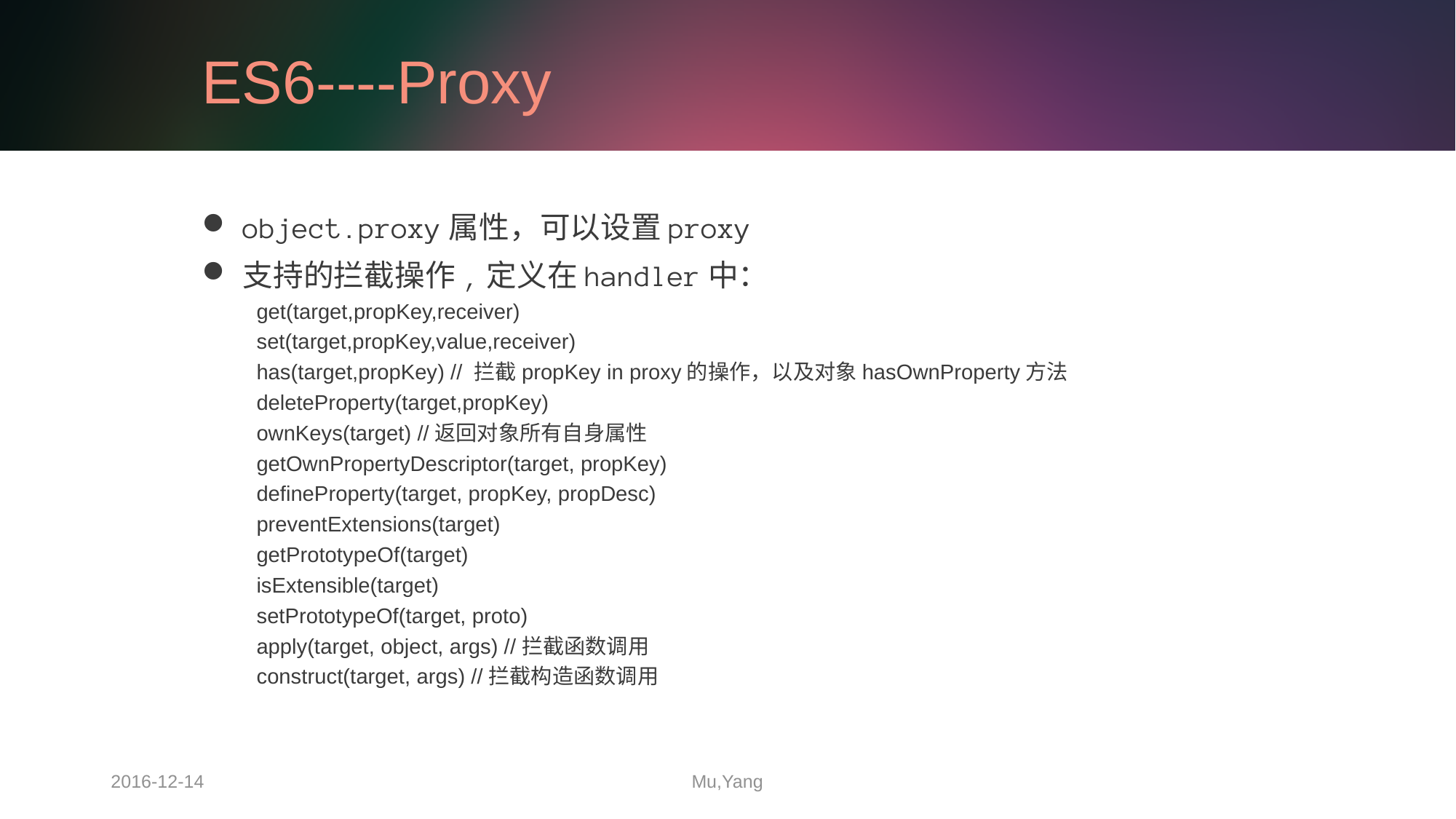

# ES6----Proxy
object.proxy属性，可以设置proxy
支持的拦截操作,定义在handler中：
get(target,propKey,receiver)
set(target,propKey,value,receiver)
has(target,propKey) // 拦截propKey in proxy的操作，以及对象hasOwnProperty方法
deleteProperty(target,propKey)
ownKeys(target) //返回对象所有自身属性
getOwnPropertyDescriptor(target, propKey)
defineProperty(target, propKey, propDesc)
preventExtensions(target)
getPrototypeOf(target)
isExtensible(target)
setPrototypeOf(target, proto)
apply(target, object, args) //拦截函数调用
construct(target, args) //拦截构造函数调用
2016-12-14
Mu,Yang
127